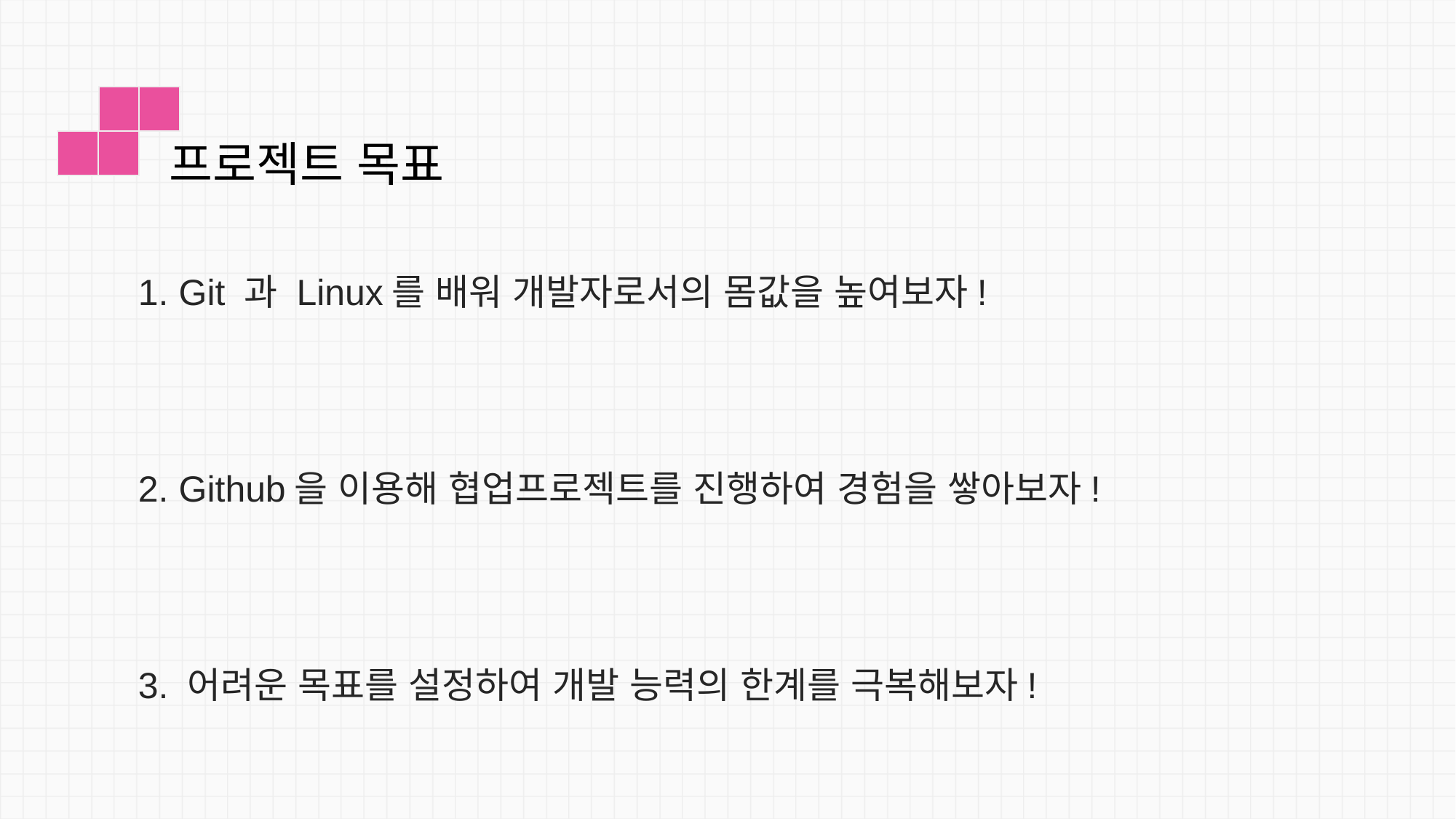

# 프로젝트 목표
1. Git 과 Linux를 배워 개발자로서의 몸값을 높여보자!

2. Github을 이용해 협업프로젝트를 진행하여 경험을 쌓아보자!

3. 어려운 목표를 설정하여 개발 능력의 한계를 극복해보자!